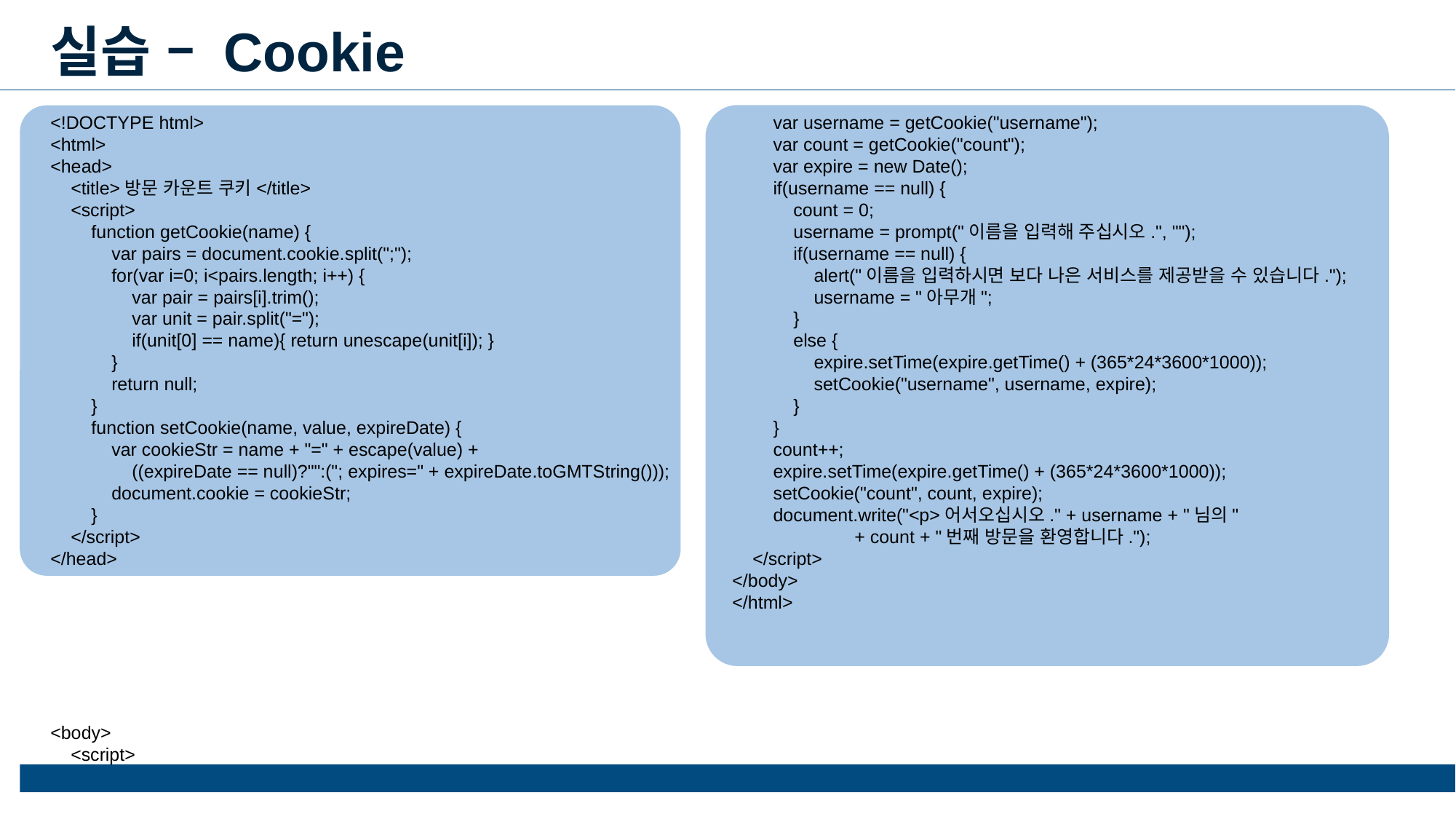

실습 – Cookie

<!DOCTYPE html>
<html>
<head>
    <title>방문 카운트 쿠키</title>
    <script>
        function getCookie(name) {
            var pairs = document.cookie.split(";");
            for(var i=0; i<pairs.length; i++) {
                var pair = pairs[i].trim();
                var unit = pair.split("=");
                if(unit[0] == name){ return unescape(unit[i]); }
            }
            return null;
        }
        function setCookie(name, value, expireDate) {
            var cookieStr = name + "=" + escape(value) +
                ((expireDate == null)?"":("; expires=" + expireDate.toGMTString()));
            document.cookie = cookieStr;
        }
    </script>
</head>

<body>
    <script>
        var username = getCookie("username");
        var count = getCookie("count");
        var expire = new Date();
        if(username == null) {
            count = 0;
            username = prompt("이름을 입력해 주십시오.", "");
            if(username == null) {
                alert("이름을 입력하시면 보다 나은 서비스를 제공받을 수 있습니다.");
                username = "아무개";
            }
            else {
                expire.setTime(expire.getTime() + (365*24*3600*1000));
                setCookie("username", username, expire);
            }
        }
        count++;
        expire.setTime(expire.getTime() + (365*24*3600*1000));
        setCookie("count", count, expire);
        document.write("<p>어서오십시오." + username + "님의"
                        + count + "번째 방문을 환영합니다.");
    </script>
</body>
</html>